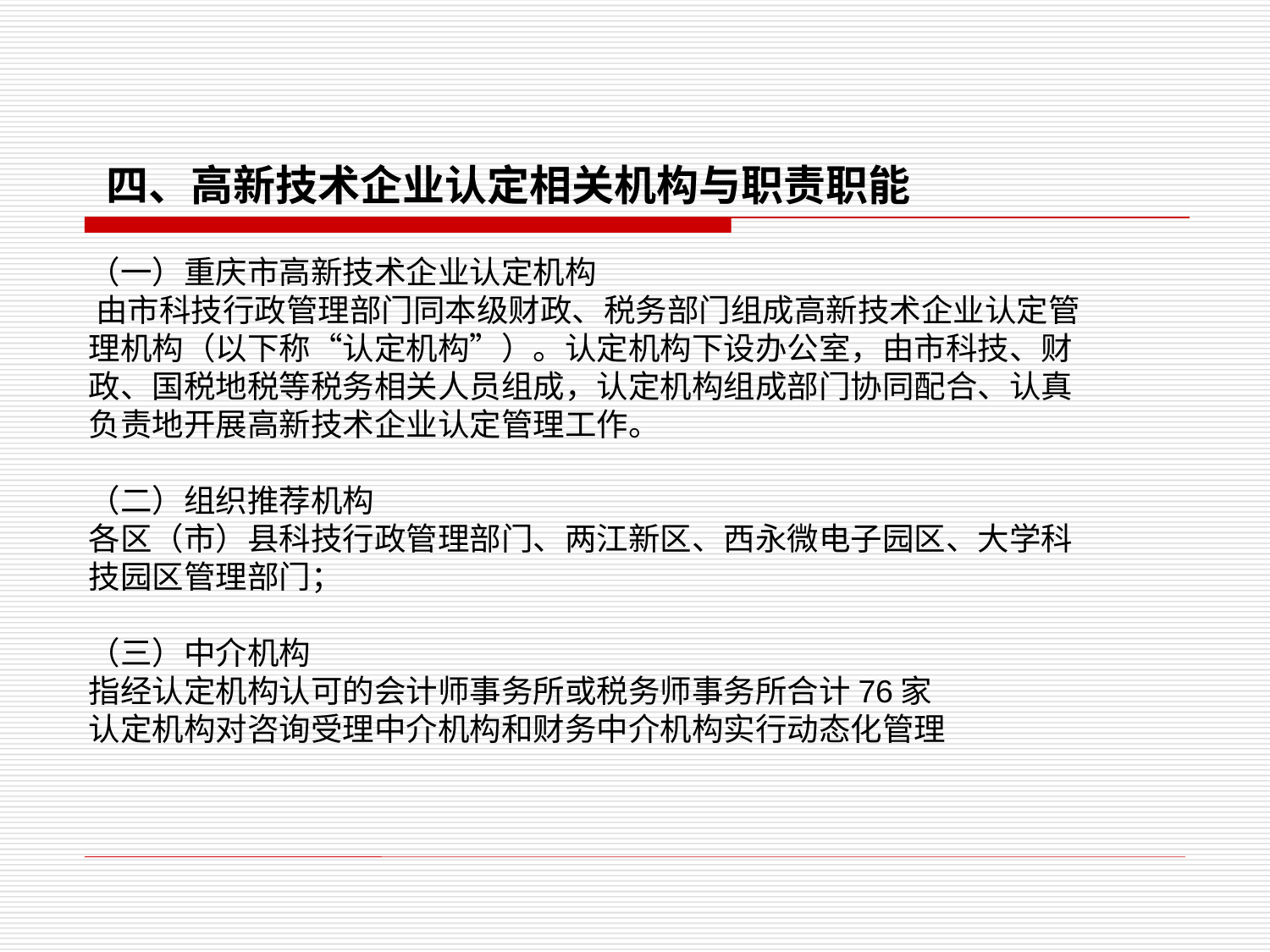

四、高新技术企业认定相关机构与职责职能
# （一）重庆市高新技术企业认定机构 由市科技行政管理部门同本级财政、税务部门组成高新技术企业认定管理机构（以下称“认定机构”）。认定机构下设办公室，由市科技、财政、国税地税等税务相关人员组成，认定机构组成部门协同配合、认真负责地开展高新技术企业认定管理工作。 （二）组织推荐机构 各区（市）县科技行政管理部门、两江新区、西永微电子园区、大学科技园区管理部门； （三）中介机构 指经认定机构认可的会计师事务所或税务师事务所合计76家 认定机构对咨询受理中介机构和财务中介机构实行动态化管理